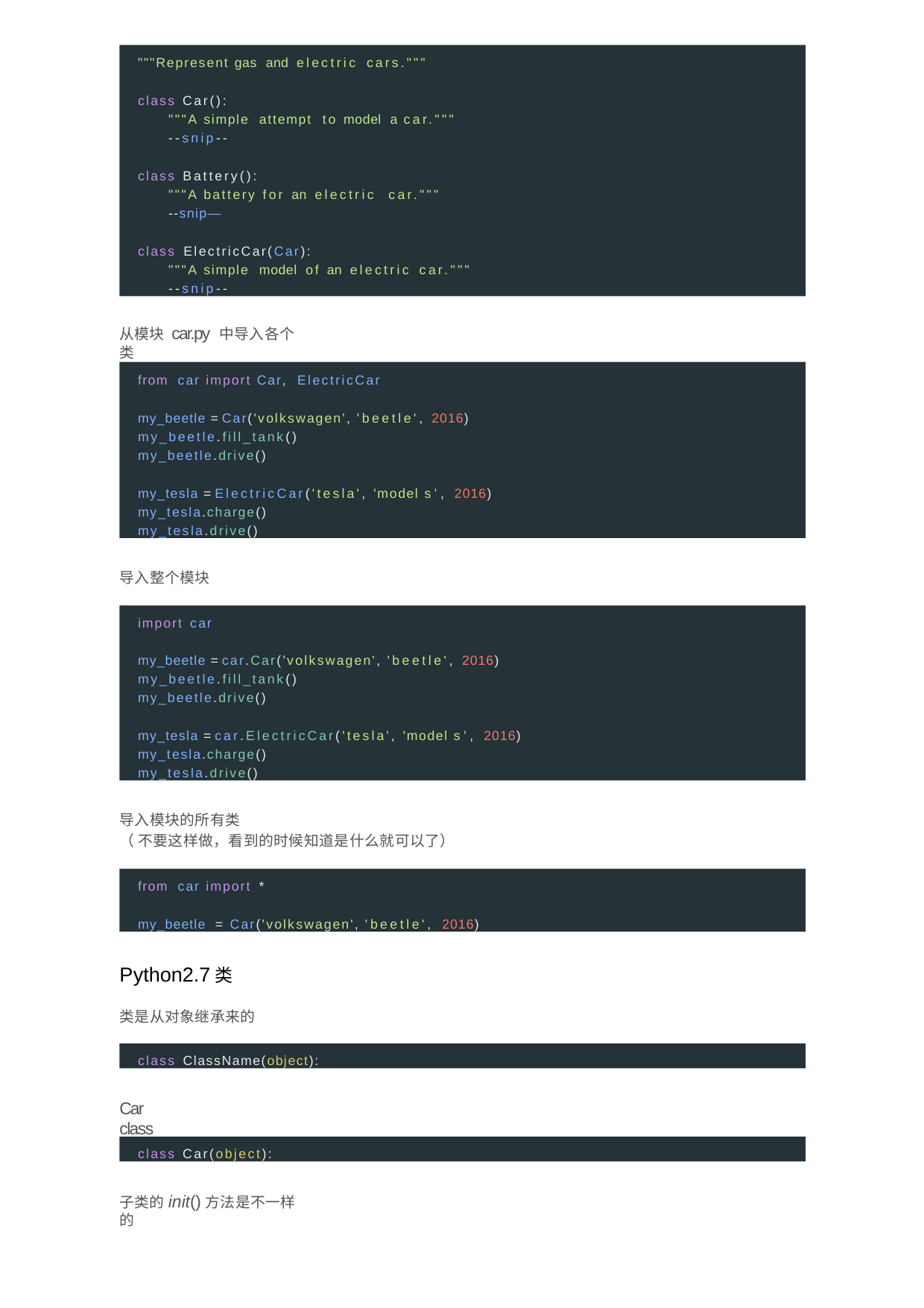

"""Represent gas  and  electric cars."""

class Car():
"""A simple  attempt  to model  a car."""
--snip--

class Battery():
"""A battery for an  electric car."""
--snip—

class ElectricCar(Car):
"""A simple  model  of an  electric car."""
--snip--
从模块car.py 中导⼊各个类
from  car import Car, ElectricCar

my_beetle = Car('volkswagen', 'beetle', 2016)  my_beetle.fill_tank()
my_beetle.drive()

my_tesla = ElectricCar('tesla', 'model s', 2016)  my_tesla.charge()
my_tesla.drive()
导⼊整个模块
import car

my_beetle = car.Car('volkswagen', 'beetle', 2016)  my_beetle.fill_tank()
my_beetle.drive()

my_tesla = car.ElectricCar('tesla', 'model s', 2016)  my_tesla.charge()
my_tesla.drive()
导⼊模块的所有类
（ 不要这样做，看到的时候知道是什么就可以了）
from  car import *

my_beetle  =  Car('volkswagen', 'beetle', 2016)
Python2.7类

类是从对象继承来的
class ClassName(object):
Car class
class Car(object):
⼦类的init()⽅法是不⼀样的